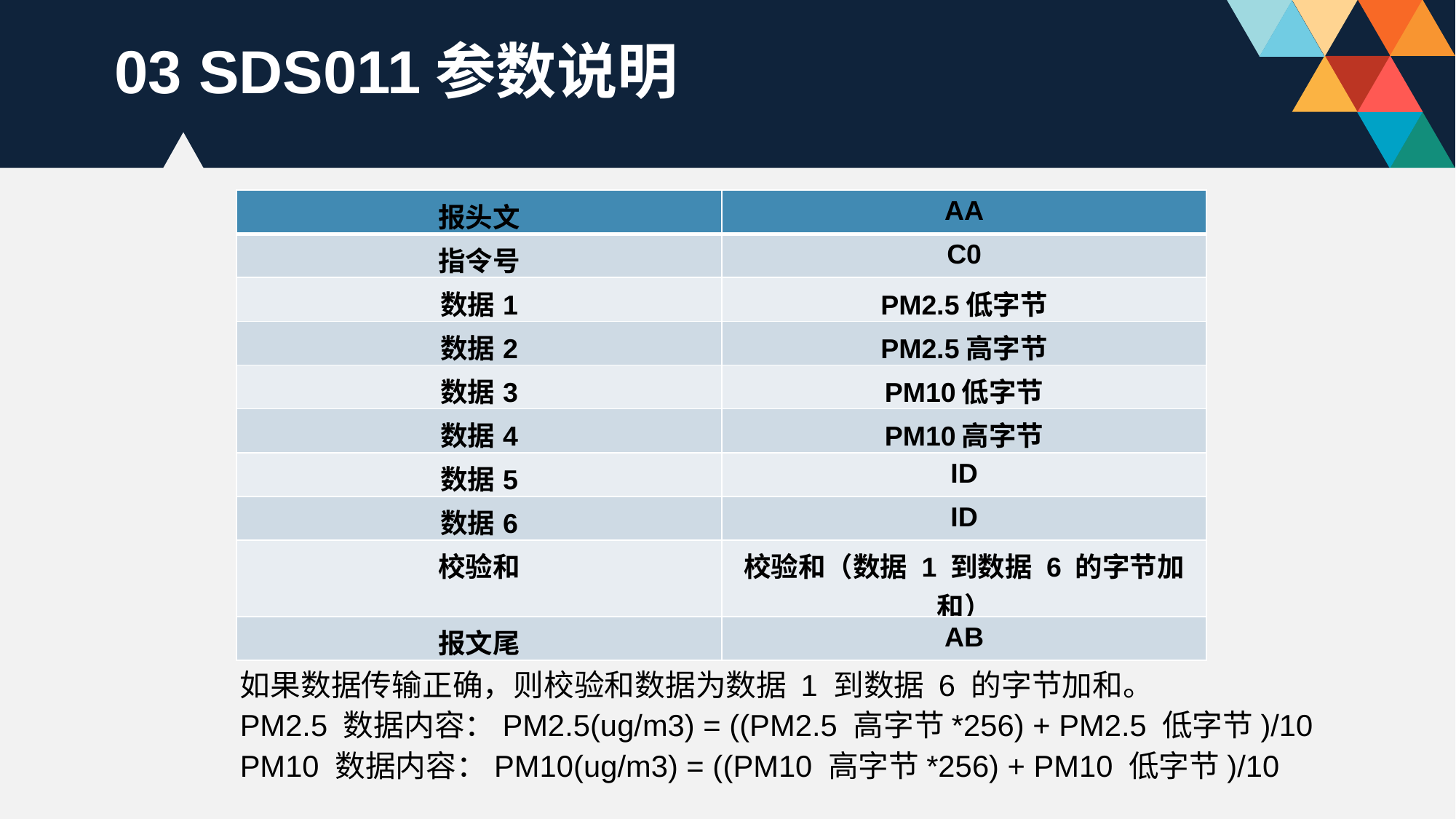

03 SDS011参数说明
| 报头文 | AA |
| --- | --- |
| 指令号 | C0 |
| 数据1 | PM2.5低字节 |
| 数据2 | PM2.5高字节 |
| 数据3 | PM10低字节 |
| 数据4 | PM10高字节 |
| 数据5 | ID |
| 数据6 | ID |
| 校验和 | 校验和（数据 1 到数据 6 的字节加和） |
| 报文尾 | AB |
如果数据传输正确，则校验和数据为数据 1 到数据 6 的字节加和。

PM2.5 数据内容：PM2.5(ug/m3) = ((PM2.5 高字节*256) + PM2.5 低字节)/10

PM10 数据内容：PM10(ug/m3) = ((PM10 高字节*256) + PM10 低字节)/10